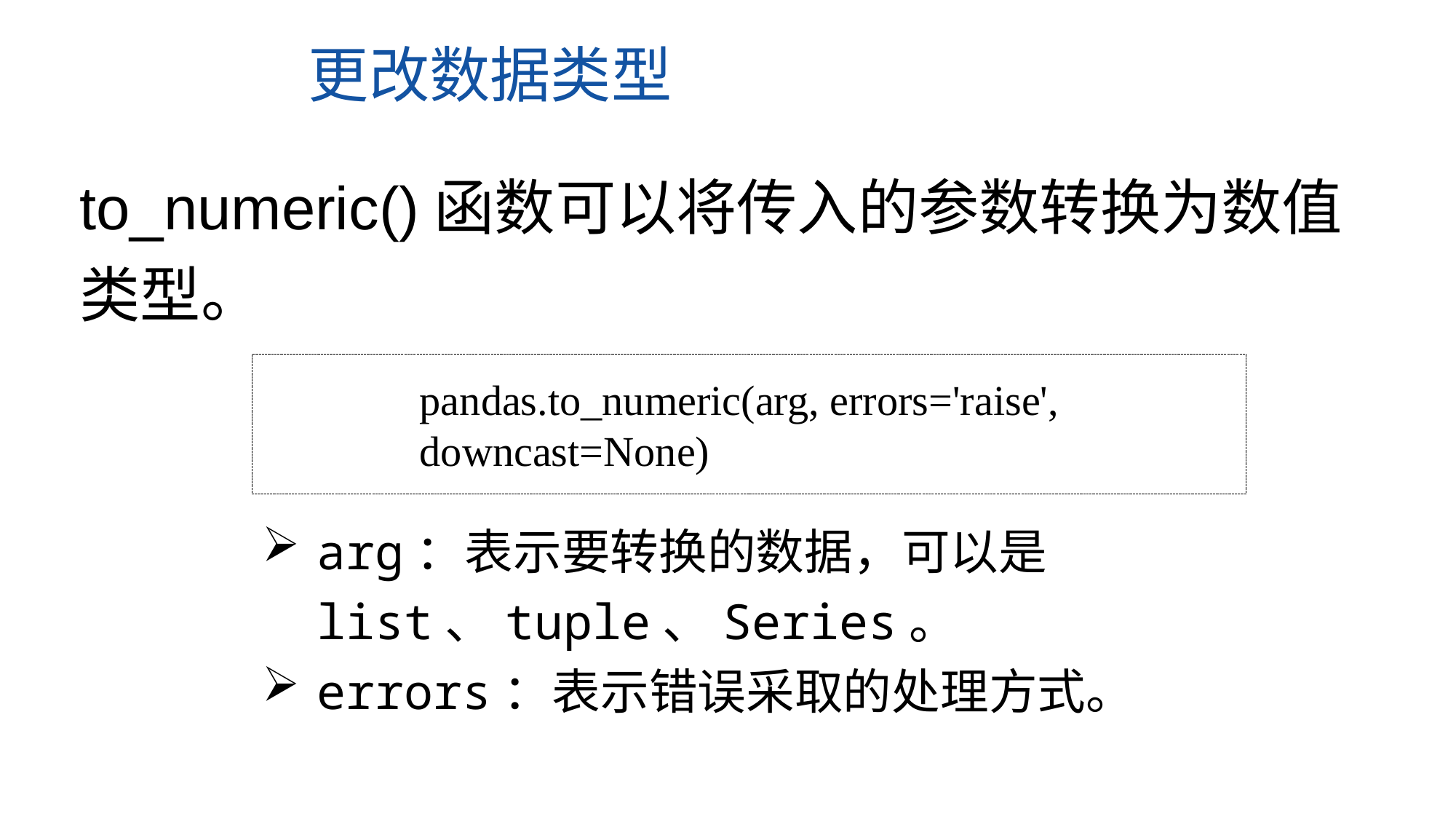

更改数据类型
to_numeric()函数可以将传入的参数转换为数值类型。

pandas.to_numeric(arg, errors='raise', downcast=None)
arg：表示要转换的数据，可以是list、tuple、Series。
errors：表示错误采取的处理方式。